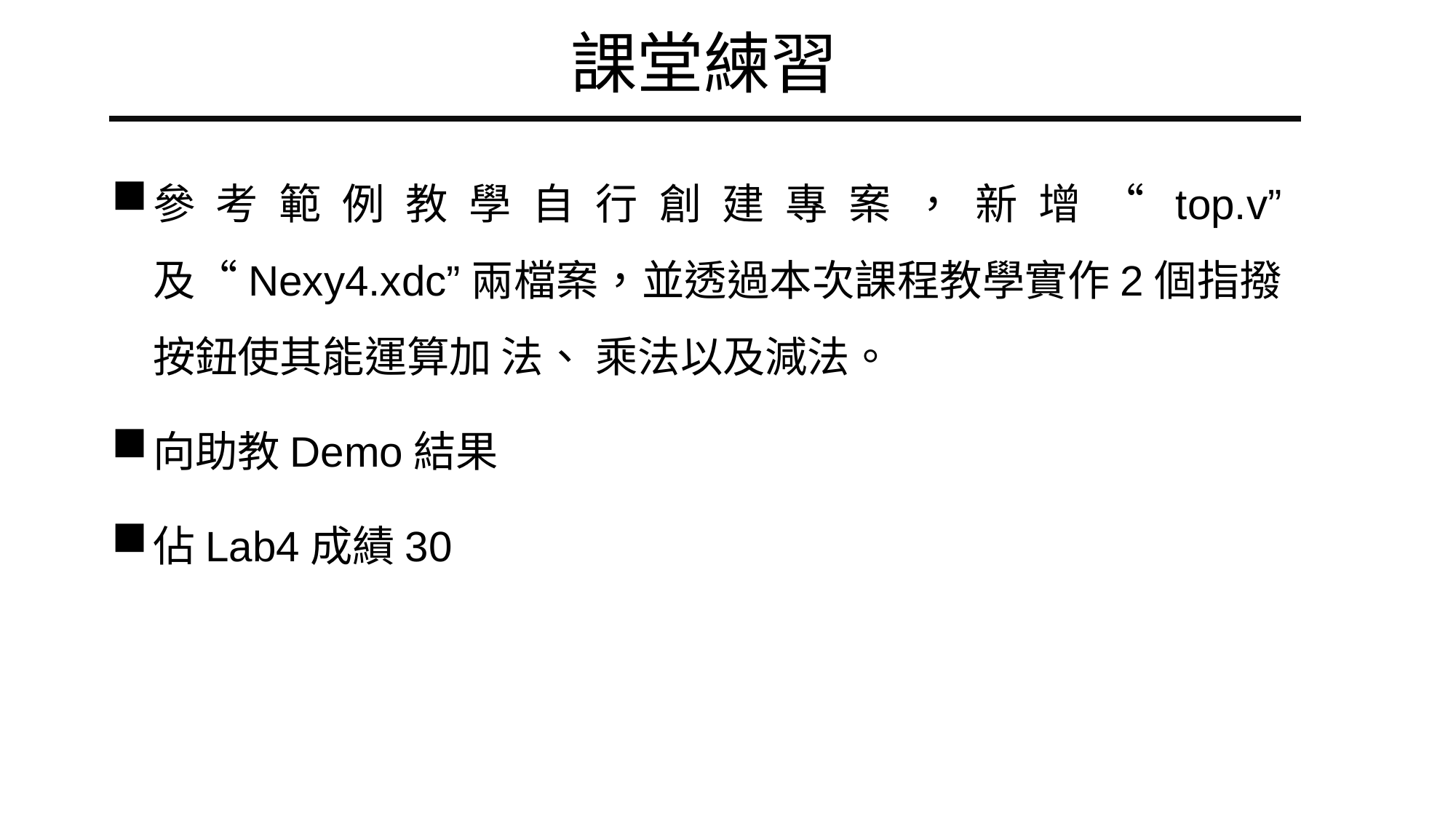

課堂練習
參考範例教學自行創建專案，新增“top.v” 及“Nexy4.xdc”兩檔案，並透過本次課程教學實作2個指撥按鈕使其能運算加 法、 乘法以及減法。
向助教Demo結果
佔Lab4成績30